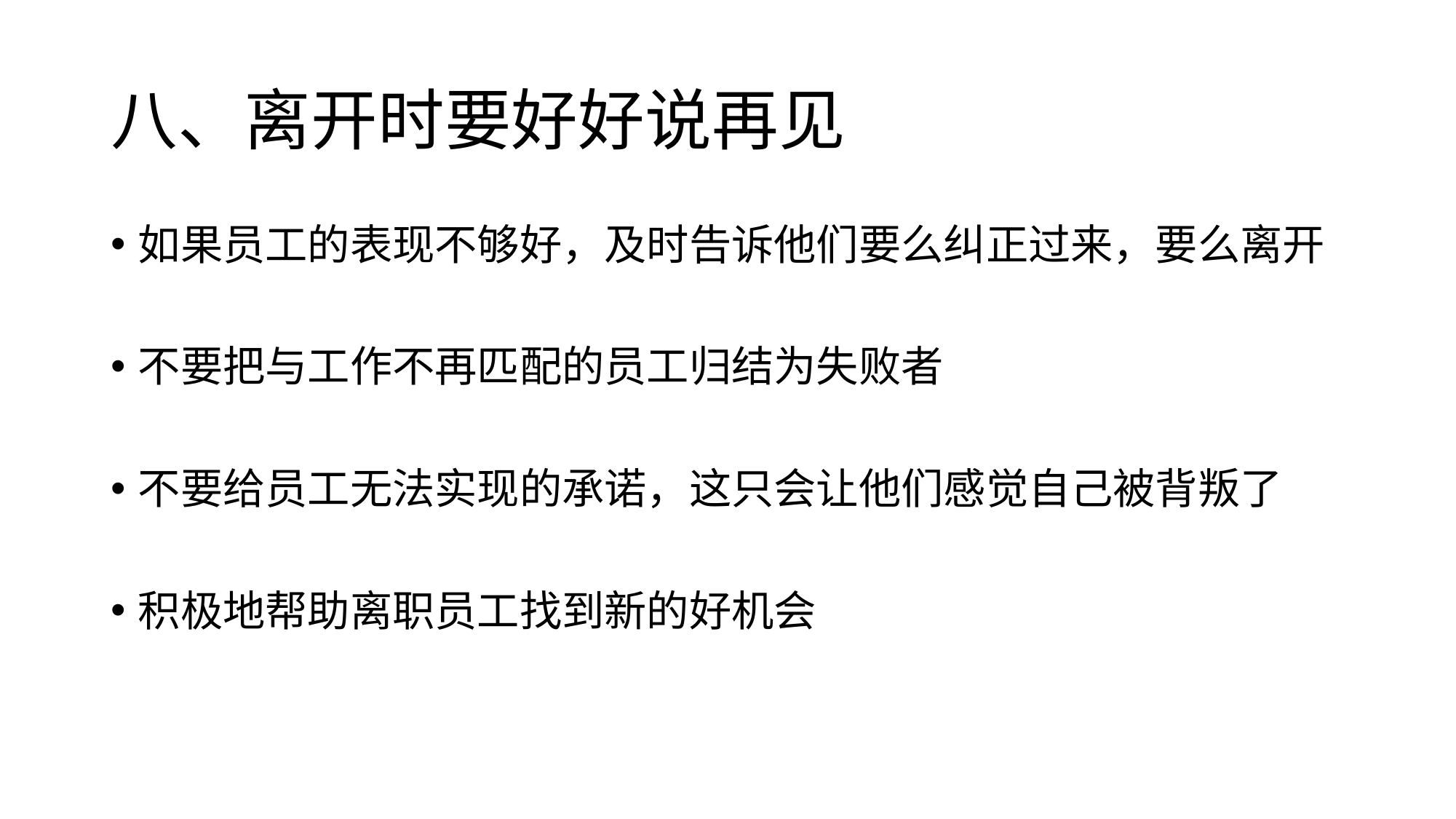

# 八、离开时要好好说再见
如果员工的表现不够好，及时告诉他们要么纠正过来，要么离开

不要把与工作不再匹配的员工归结为失败者

不要给员工无法实现的承诺，这只会让他们感觉自己被背叛了

积极地帮助离职员工找到新的好机会